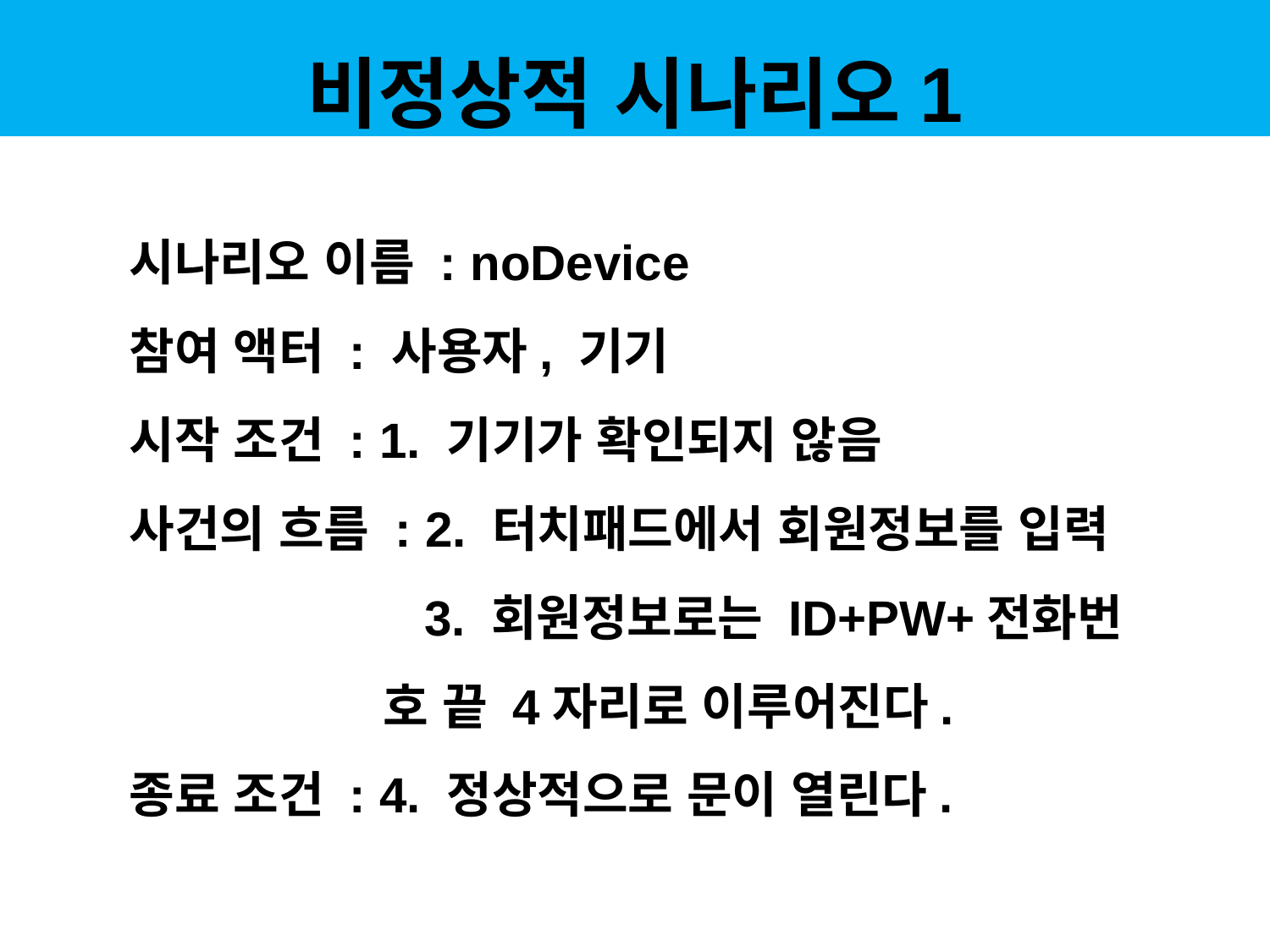

# 비정상적 시나리오1

시나리오 이름 : noDevice
참여 액터 : 사용자, 기기
시작 조건 : 1. 기기가 확인되지 않음
사건의 흐름 : 2. 터치패드에서 회원정보를 입력
		   3. 회원정보로는 ID+PW+전화번			호 끝 4자리로 이루어진다.
종료 조건 : 4. 정상적으로 문이 열린다.